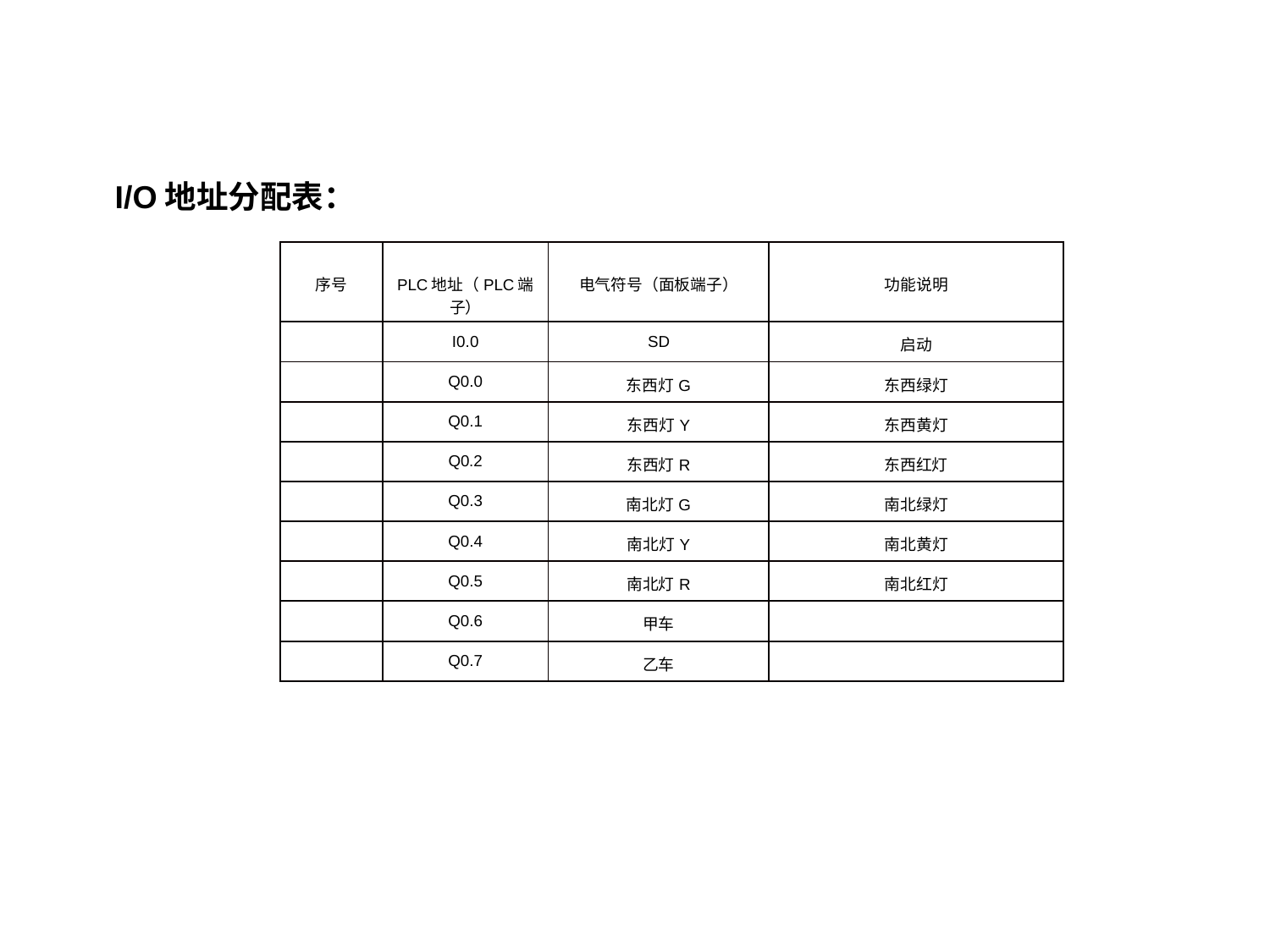

I/O地址分配表：
| 序号 | PLC地址（PLC端子） | 电气符号（面板端子） | 功能说明 |
| --- | --- | --- | --- |
|  | I0.0 | SD | 启动 |
|  | Q0.0 | 东西灯G | 东西绿灯 |
|  | Q0.1 | 东西灯Y | 东西黄灯 |
|  | Q0.2 | 东西灯R | 东西红灯 |
|  | Q0.3 | 南北灯G | 南北绿灯 |
|  | Q0.4 | 南北灯Y | 南北黄灯 |
|  | Q0.5 | 南北灯R | 南北红灯 |
|  | Q0.6 | 甲车 |  |
|  | Q0.7 | 乙车 |  |